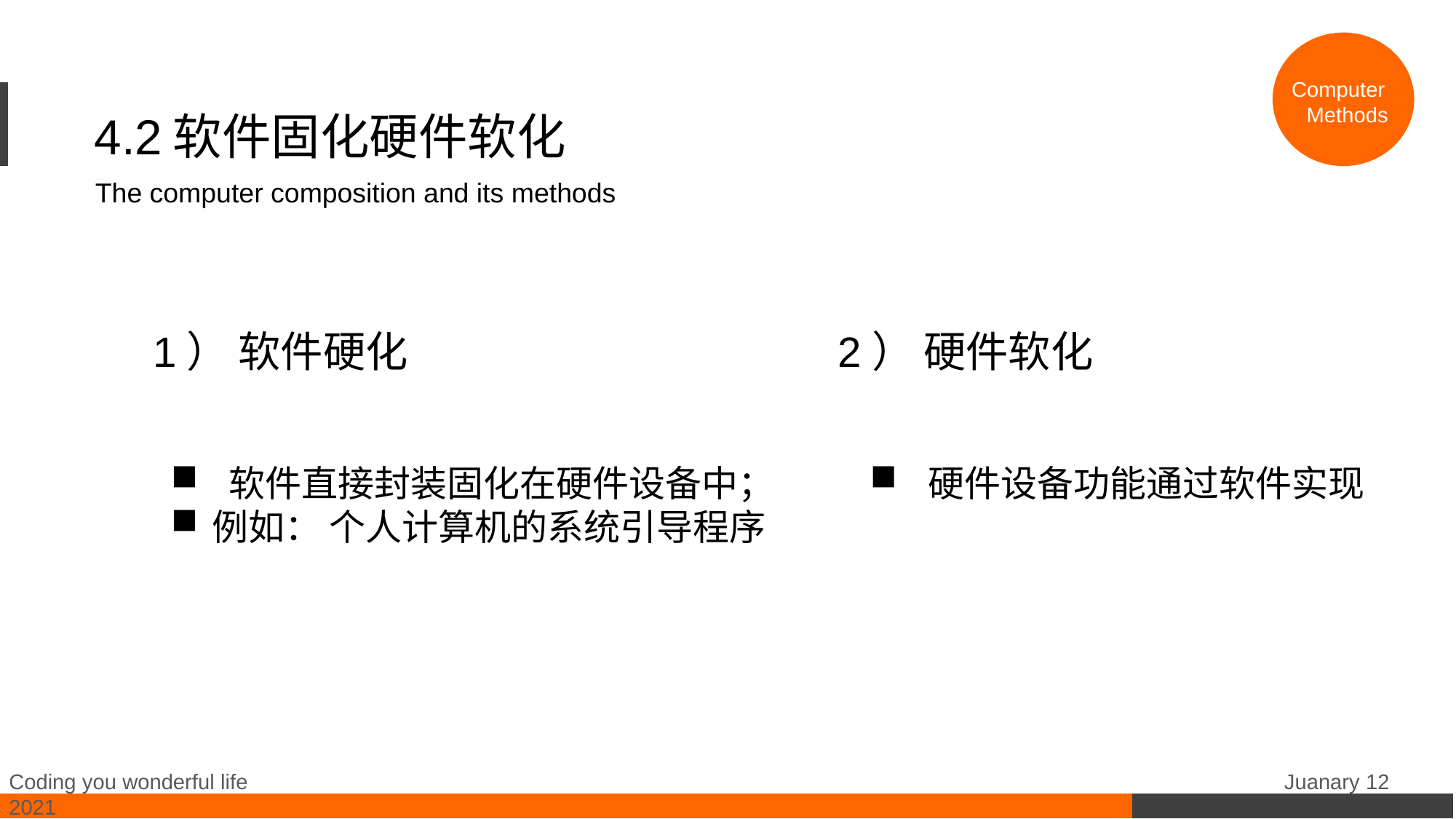

Computer
 Methods

# 4.2软件固化硬件软化
The computer composition and its methods
1） 软件硬化
2） 硬件软化
 软件直接封装固化在硬件设备中；
例如： 个人计算机的系统引导程序
 硬件设备功能通过软件实现
Coding you wonderful life                                                                                                                                                                             Juanary 12 2021